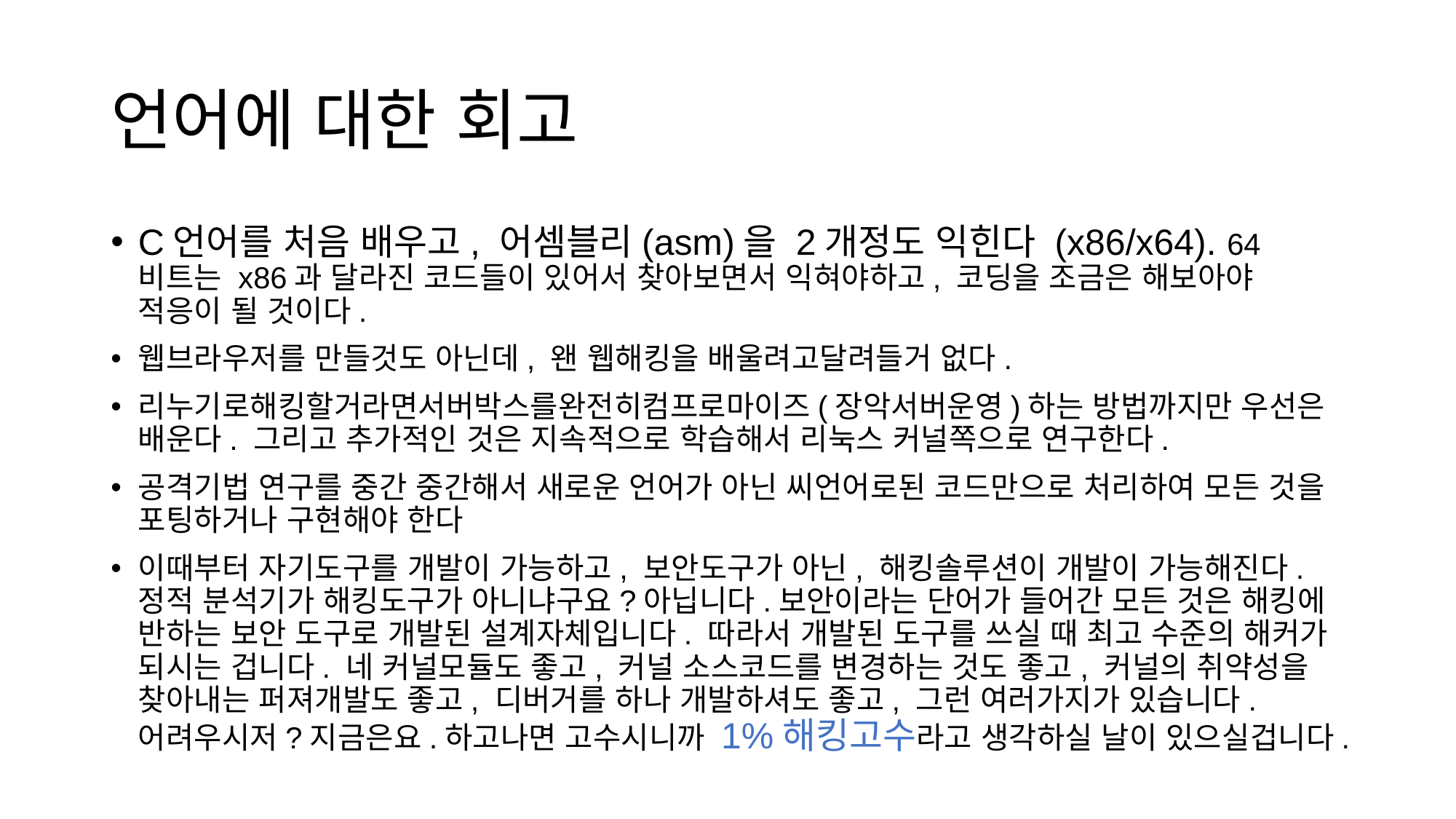

# 언어에 대한 회고
C언어를 처음 배우고, 어셈블리(asm)을 2개정도 익힌다 (x86/x64). 64비트는 x86과 달라진 코드들이 있어서 찾아보면서 익혀야하고, 코딩을 조금은 해보아야 적응이 될 것이다.
웹브라우저를 만들것도 아닌데, 왠 웹해킹을 배울려고달려들거 없다.
리누기로해킹할거라면서버박스를완전히컴프로마이즈(장악서버운영)하는 방법까지만 우선은 배운다. 그리고 추가적인 것은 지속적으로 학습해서 리눅스 커널쪽으로 연구한다.
공격기법 연구를 중간 중간해서 새로운 언어가 아닌 씨언어로된 코드만으로 처리하여 모든 것을 포팅하거나 구현해야 한다
이때부터 자기도구를 개발이 가능하고, 보안도구가 아닌, 해킹솔루션이 개발이 가능해진다. 정적 분석기가 해킹도구가 아니냐구요?아닙니다.보안이라는 단어가 들어간 모든 것은 해킹에 반하는 보안 도구로 개발된 설계자체입니다. 따라서 개발된 도구를 쓰실 때 최고 수준의 해커가 되시는 겁니다. 네 커널모듈도 좋고, 커널 소스코드를 변경하는 것도 좋고, 커널의 취약성을 찾아내는 퍼져개발도 좋고, 디버거를 하나 개발하셔도 좋고, 그런 여러가지가 있습니다. 어려우시저?지금은요.하고나면 고수시니까 1%해킹고수라고 생각하실 날이 있으실겁니다.